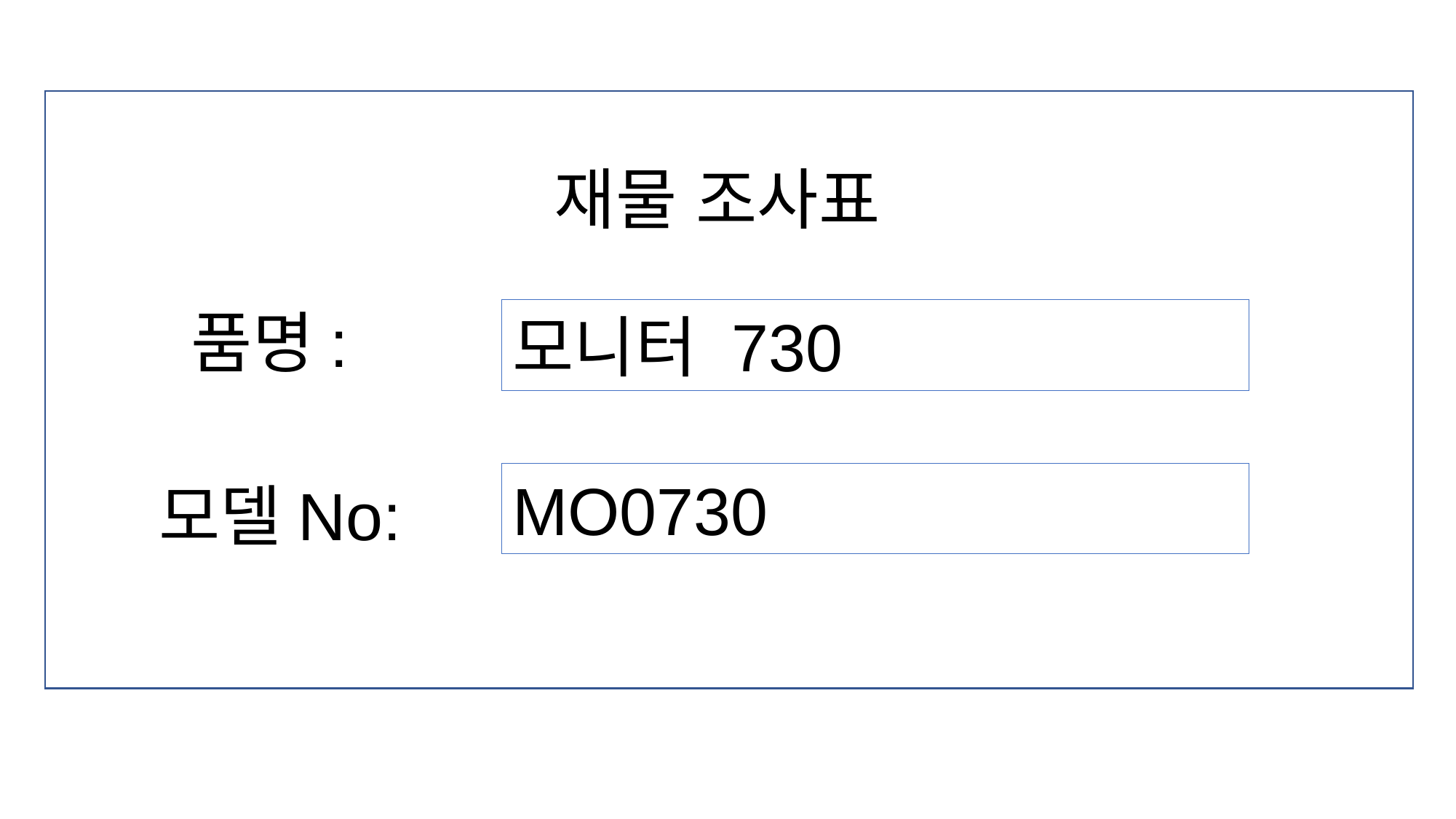

재물 조사표
품명:
모니터 730
MO0730
모델No: